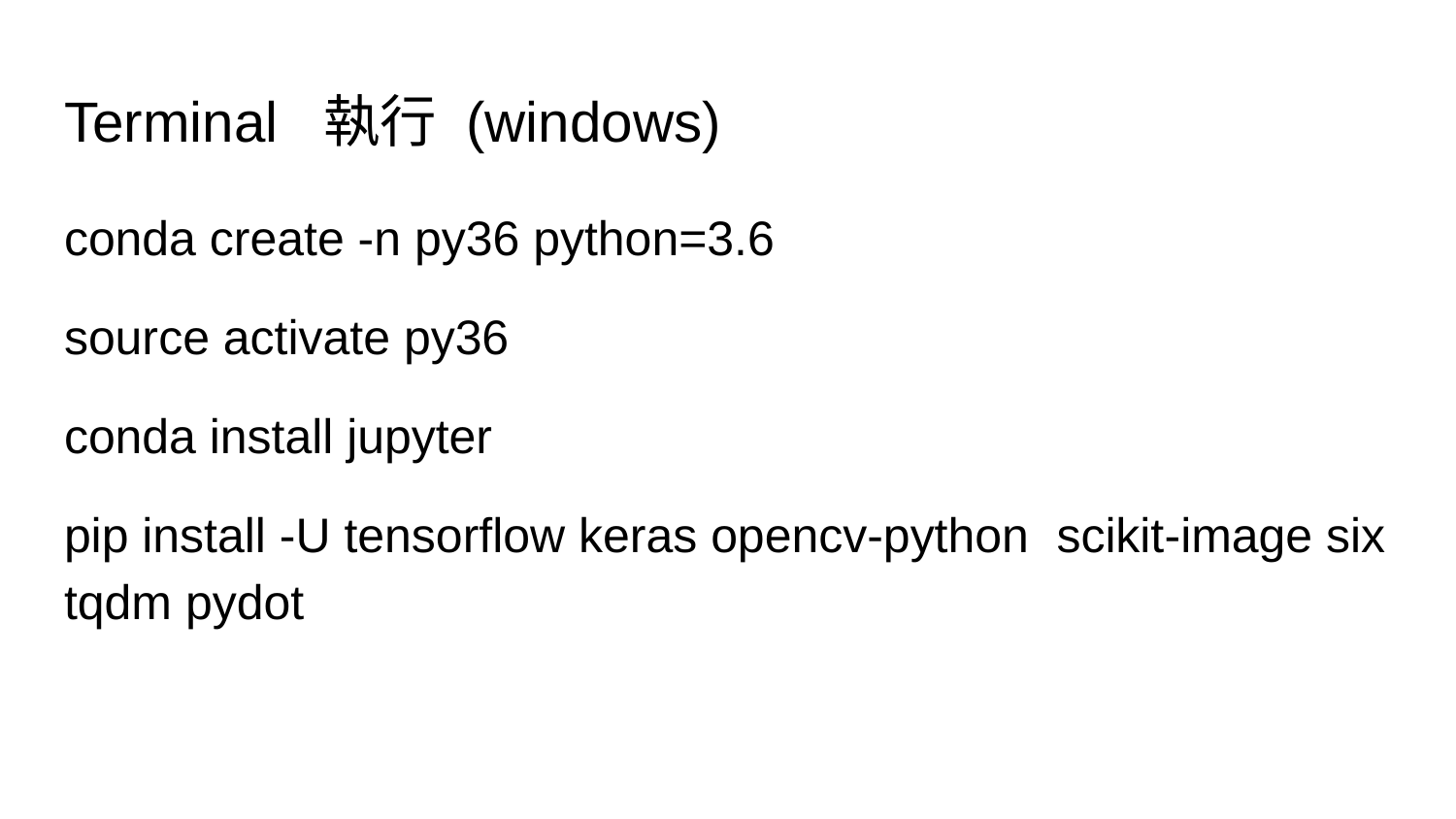

# Terminal  執行 (windows)
conda create -n py36 python=3.6
source activate py36
conda install jupyter
pip install -U tensorflow keras opencv-python  scikit-image six tqdm pydot